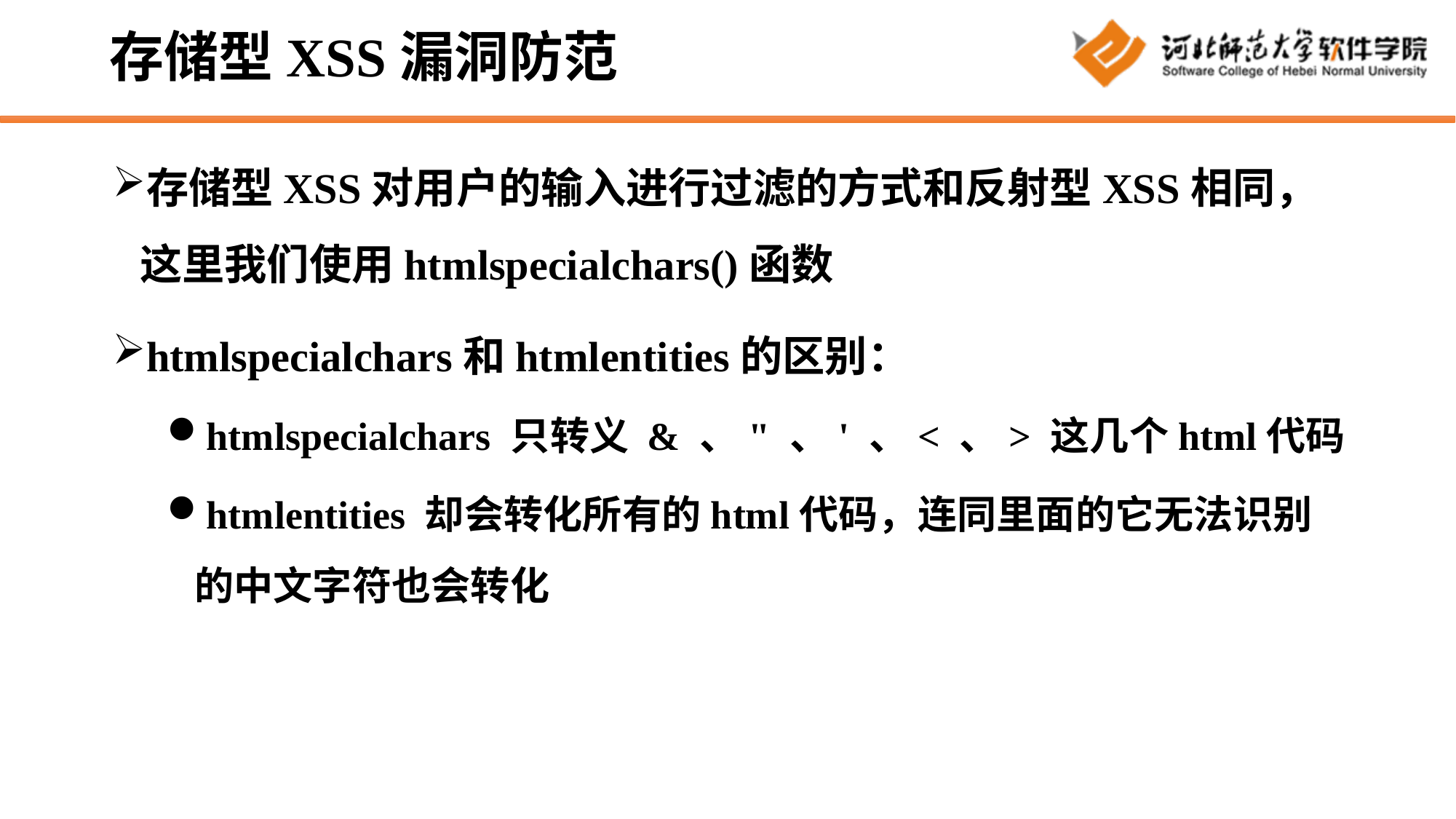

# 存储型XSS漏洞防范
存储型XSS对用户的输入进行过滤的方式和反射型XSS相同，这里我们使用htmlspecialchars()函数
htmlspecialchars和htmlentities的区别：
htmlspecialchars 只转义 & 、" 、' 、< 、> 这几个html代码
htmlentities 却会转化所有的html代码，连同里面的它无法识别的中文字符也会转化